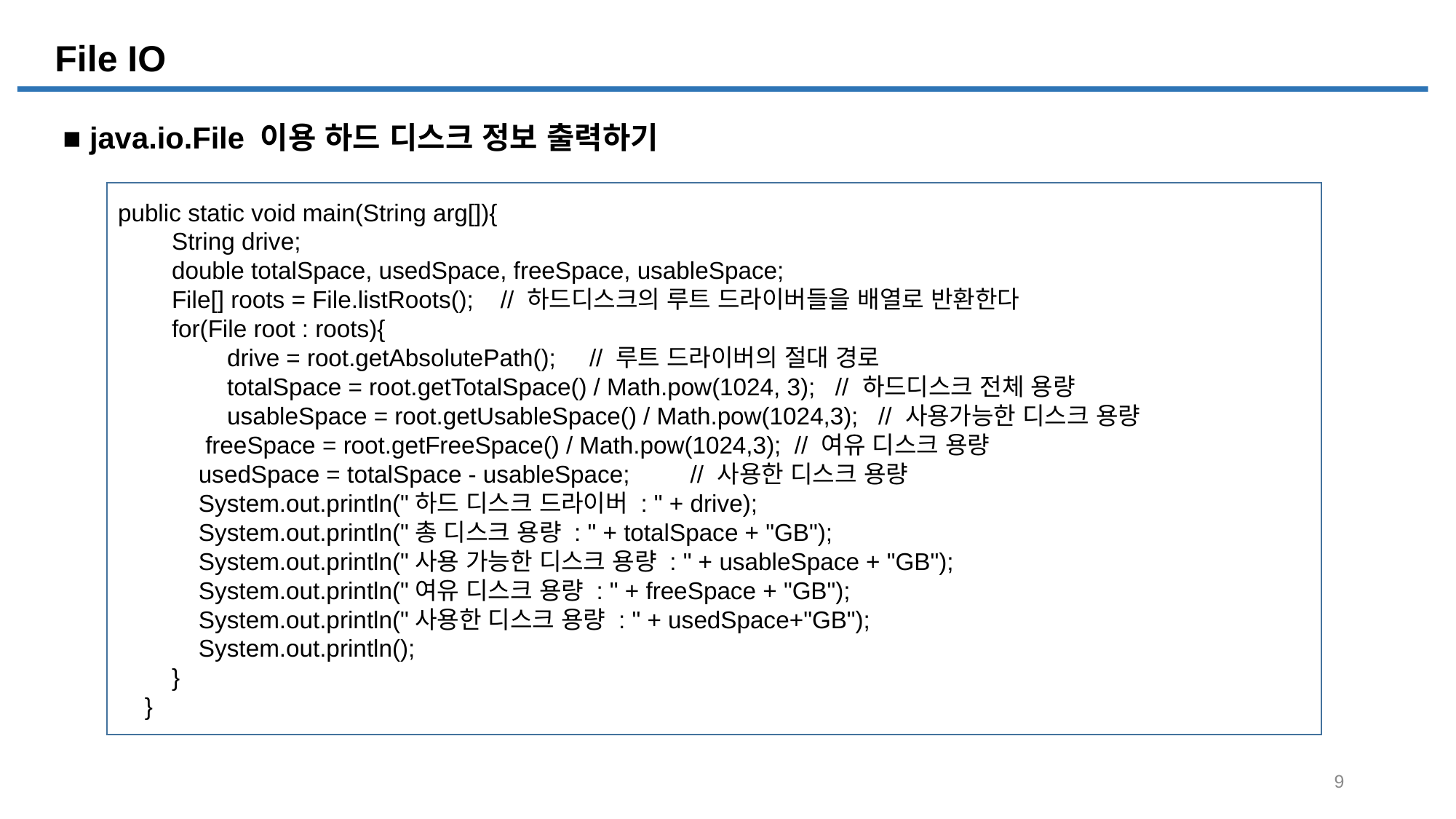

File IO

File IO
■ java.io.File 이용 하드 디스크 정보 출력하기
public static void main(String arg[]){
        String drive;
        double totalSpace, usedSpace, freeSpace, usableSpace;
        File[] roots = File.listRoots();    // 하드디스크의 루트 드라이버들을 배열로 반환한다
        for(File root : roots){
	drive = root.getAbsolutePath();     // 루트 드라이버의 절대 경로
	totalSpace = root.getTotalSpace() / Math.pow(1024, 3);   // 하드디스크 전체 용량
	usableSpace = root.getUsableSpace() / Math.pow(1024,3);   // 사용가능한 디스크 용량
             freeSpace = root.getFreeSpace() / Math.pow(1024,3);  // 여유 디스크 용량
            usedSpace = totalSpace - usableSpace;         // 사용한 디스크 용량
            System.out.println("하드 디스크 드라이버 : " + drive);
            System.out.println("총 디스크 용량 : " + totalSpace + "GB");
            System.out.println("사용 가능한 디스크 용량 : " + usableSpace + "GB");
            System.out.println("여유 디스크 용량 : " + freeSpace + "GB");
            System.out.println("사용한 디스크 용량 : " + usedSpace+"GB");
            System.out.println();
        }
    }
9